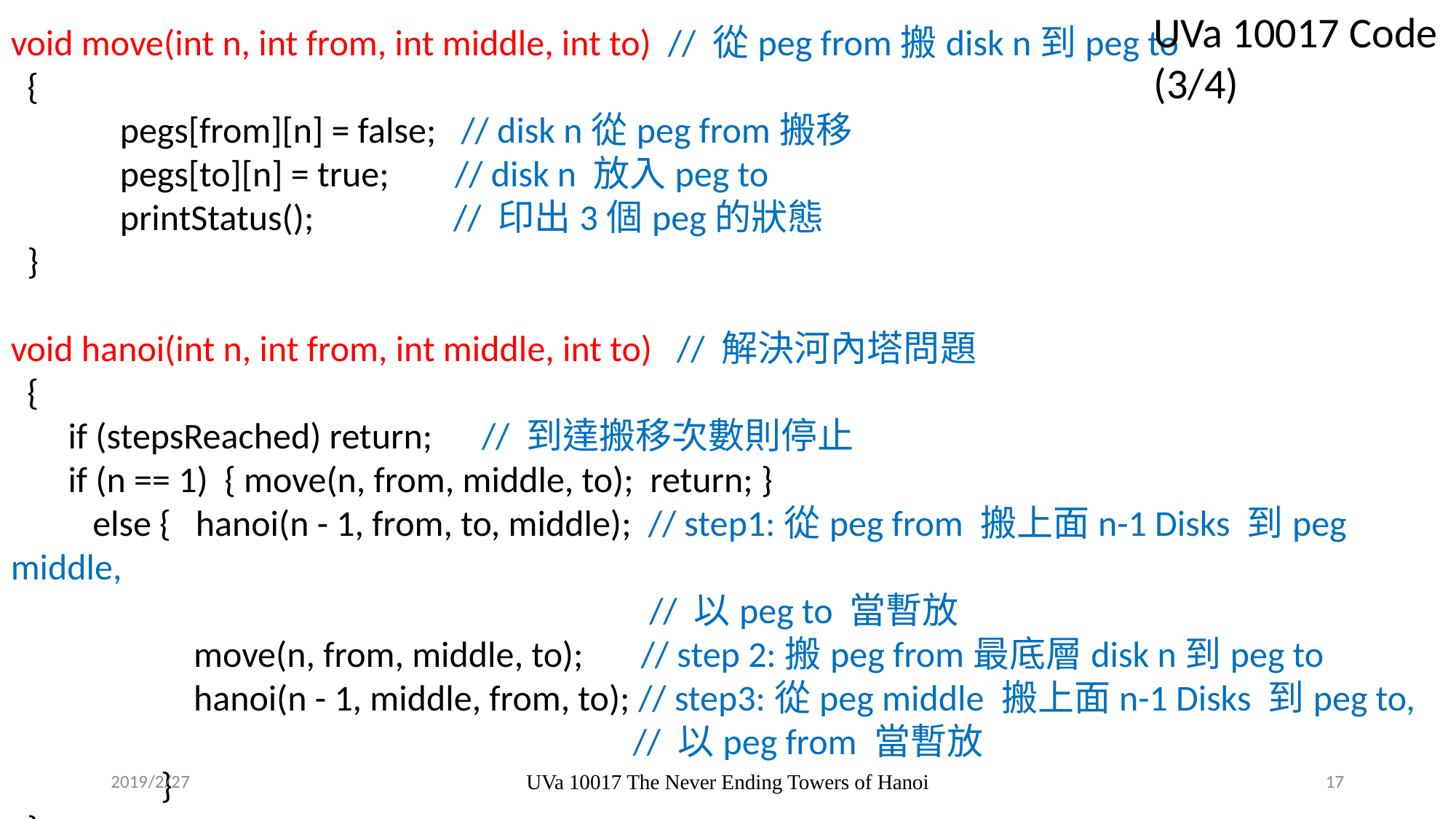

UVa 10017 Code (3/4)
void move(int n, int from, int middle, int to)  // 從peg from搬disk n到peg to
  {
	pegs[from][n] = false;   // disk n從peg from搬移
	pegs[to][n] = true;        // disk n 放入peg to
	printStatus();                 // 印出3個peg的狀態
  }

void hanoi(int n, int from, int middle, int to)   // 解決河內塔問題
  {
       if (stepsReached) return;      // 到達搬移次數則停止
       if (n == 1)  { move(n, from, middle, to);  return; }
          else {   hanoi(n - 1, from, to, middle);  // step1:從peg from 搬上面n-1 Disks 到peg middle,
                                                                              // 以peg to 當暫放
	         move(n, from, middle, to);       // step 2:搬peg from最底層disk n到peg to
	         hanoi(n - 1, middle, from, to); // step3:從peg middle 搬上面n-1 Disks 到peg to,
                                                                            // 以peg from 當暫放
	     }
  }
2019/2/27
UVa 10017 The Never Ending Towers of Hanoi
17